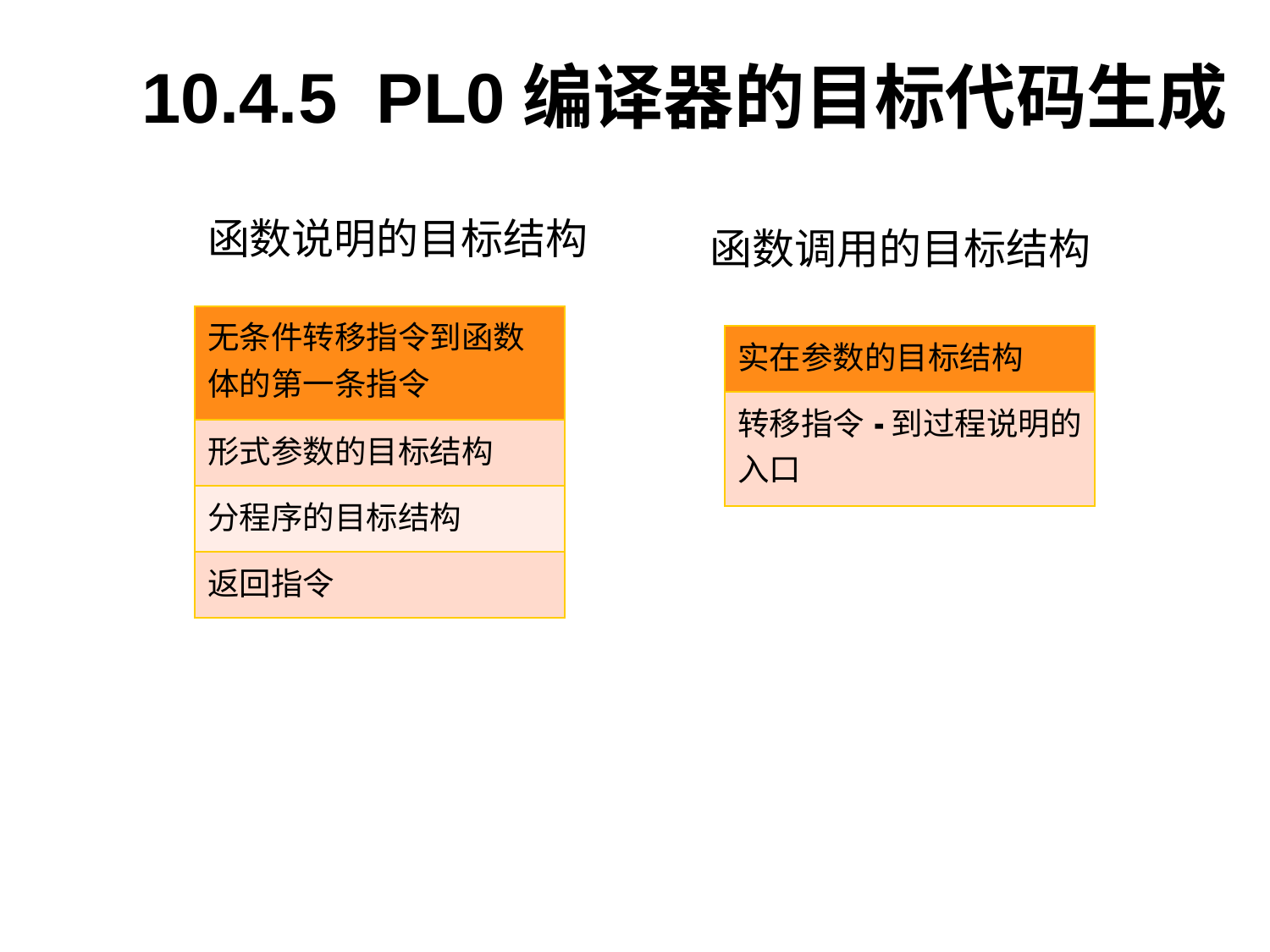

10.4.5  PL0编译器的目标代码生成
函数说明的目标结构

函数调用的目标结构
| 无条件转移指令到函数体的第一条指令 |
| --- |
| 形式参数的目标结构 |
| 分程序的目标结构 |
| 返回指令 |
| 实在参数的目标结构 |
| --- |
| 转移指令-到过程说明的入口 |